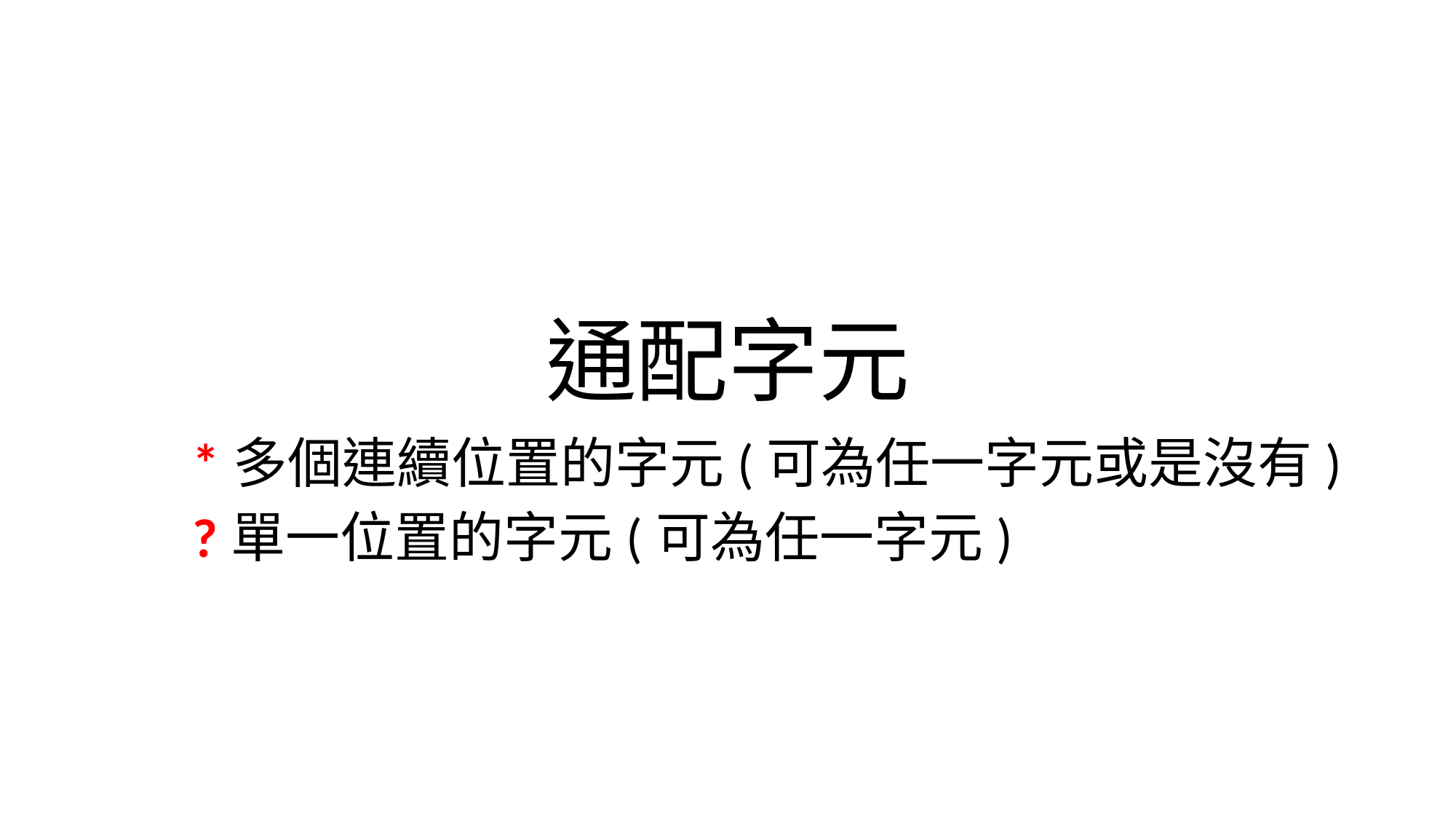

# 通配字元
*多個連續位置的字元(可為任一字元或是沒有)
?單一位置的字元(可為任一字元)